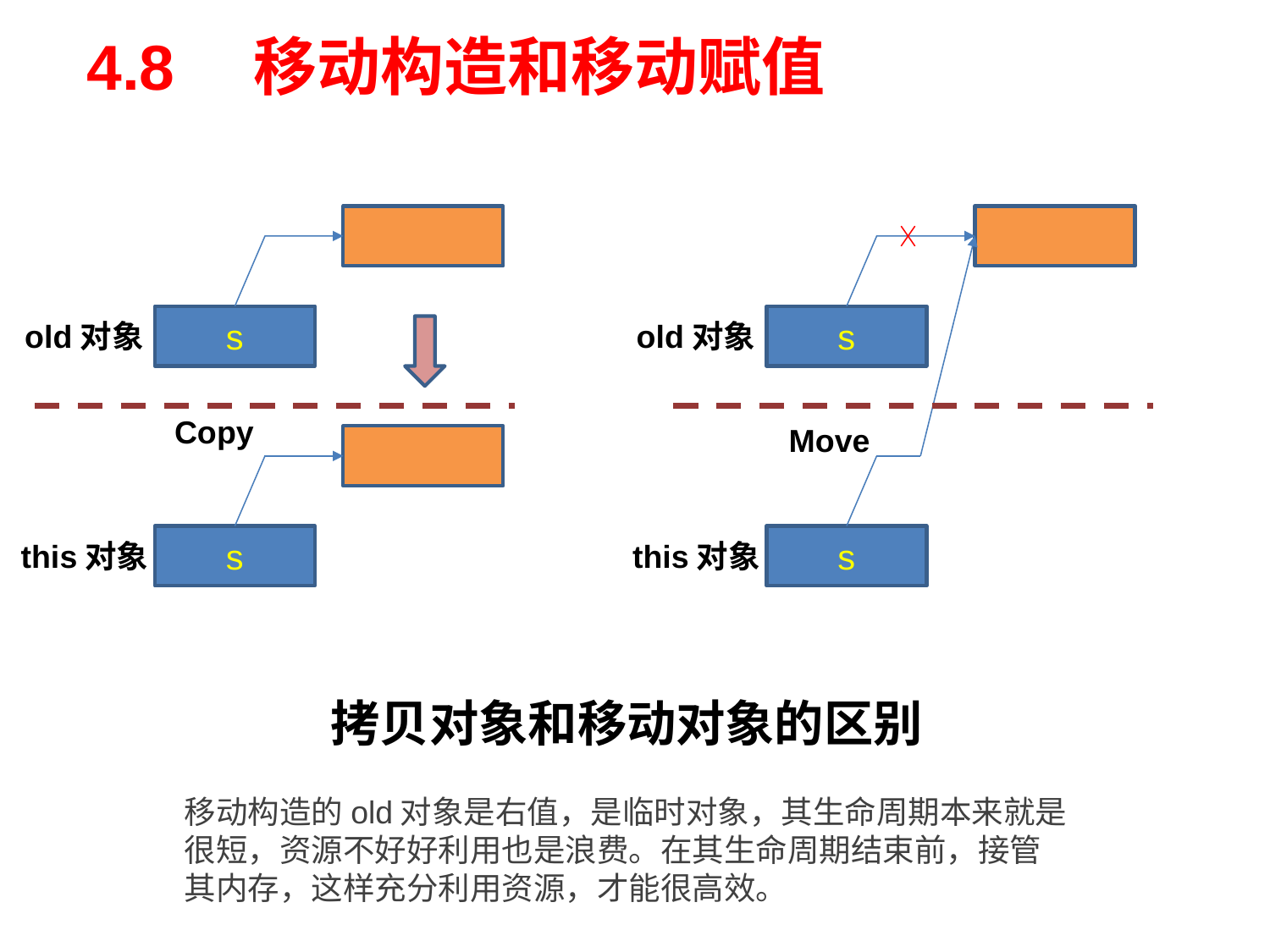

# 4.8　移动构造和移动赋值

s
s
old对象
old对象

Copy
Move

s
s
this对象
this对象
拷贝对象和移动对象的区别
移动构造的old对象是右值，是临时对象，其生命周期本来就是很短，资源不好好利用也是浪费。在其生命周期结束前，接管其内存，这样充分利用资源，才能很高效。